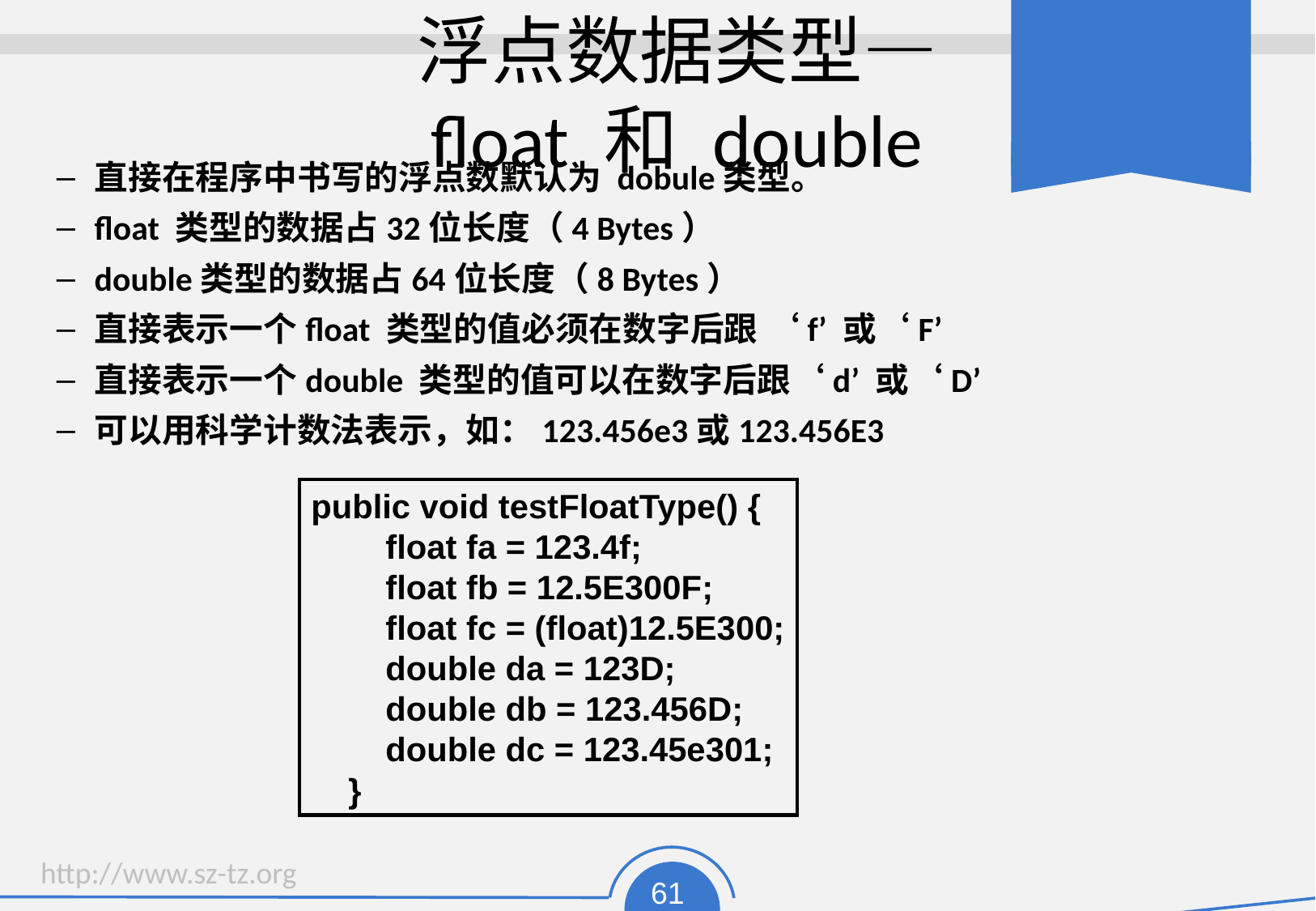

# 浮点数据类型— float 和 double
直接在程序中书写的浮点数默认为 dobule类型。
float 类型的数据占32位长度（4 Bytes）
double类型的数据占64位长度（8 Bytes）
直接表示一个float 类型的值必须在数字后跟 ‘f’ 或‘F’
直接表示一个double 类型的值可以在数字后跟‘d’ 或‘D’
可以用科学计数法表示，如：123.456e3或123.456E3
public void testFloatType() {
        float fa = 123.4f;
        float fb = 12.5E300F;
        float fc = (float)12.5E300;
        double da = 123D;
        double db = 123.456D;
        double dc = 123.45e301;
    }